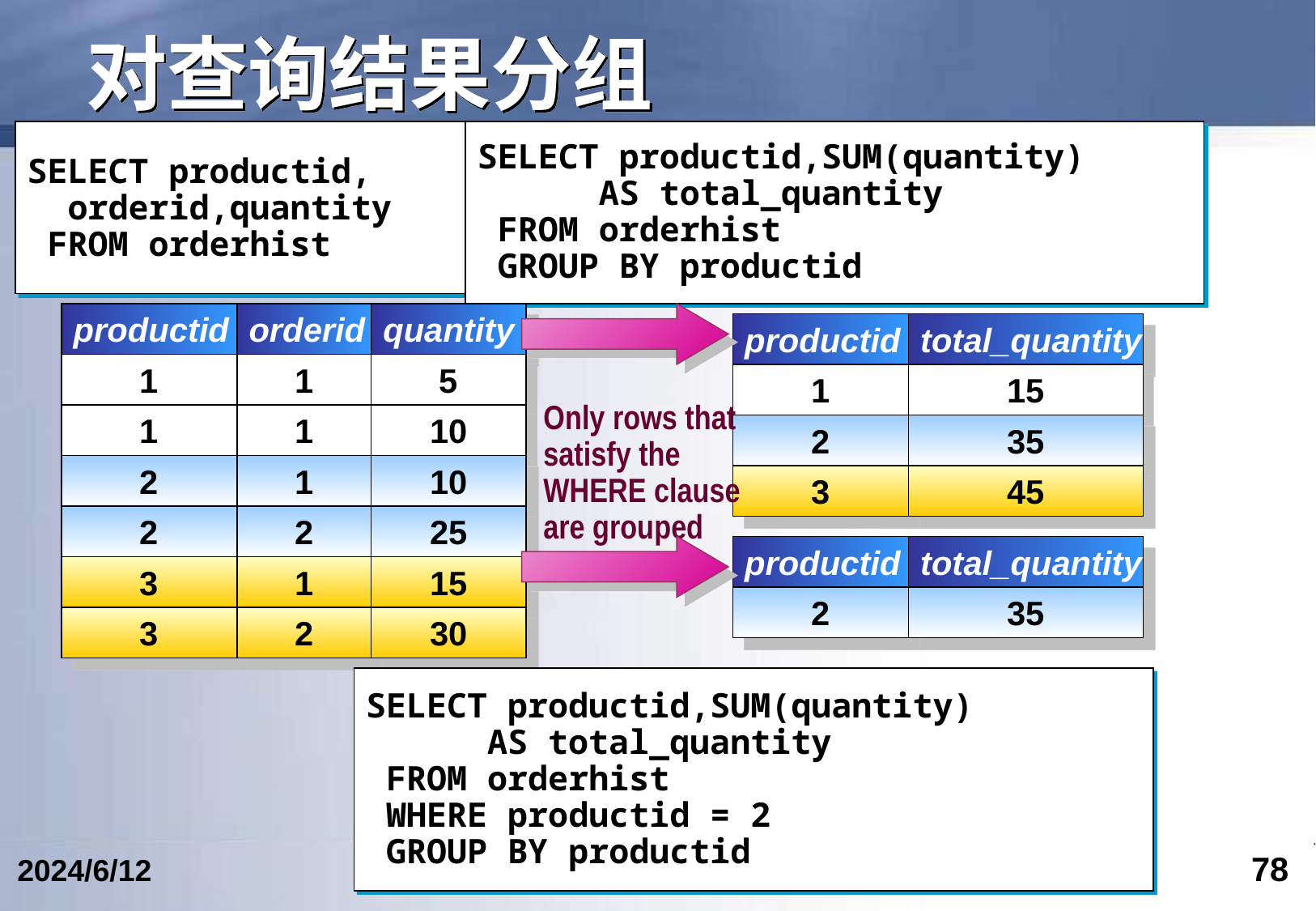

# 对查询结果分组

SELECT productid,
  orderid,quantity
 FROM orderhist
SELECT productid,SUM(quantity)
	AS total_quantity
 FROM orderhist
 GROUP BY productid

productid
orderid
quantity
1
1
5
1
1
10
2
1
10
2
2
25
3
1
15
3
2
30

productid
total_quantity
1
15
2
35
3
45
Only rows that
satisfy the WHERE clause are grouped

productid
total_quantity
2
35
SELECT productid,SUM(quantity)
 	AS total_quantity
 FROM orderhist
 WHERE productid = 2
 GROUP BY productid
78
2024/6/12